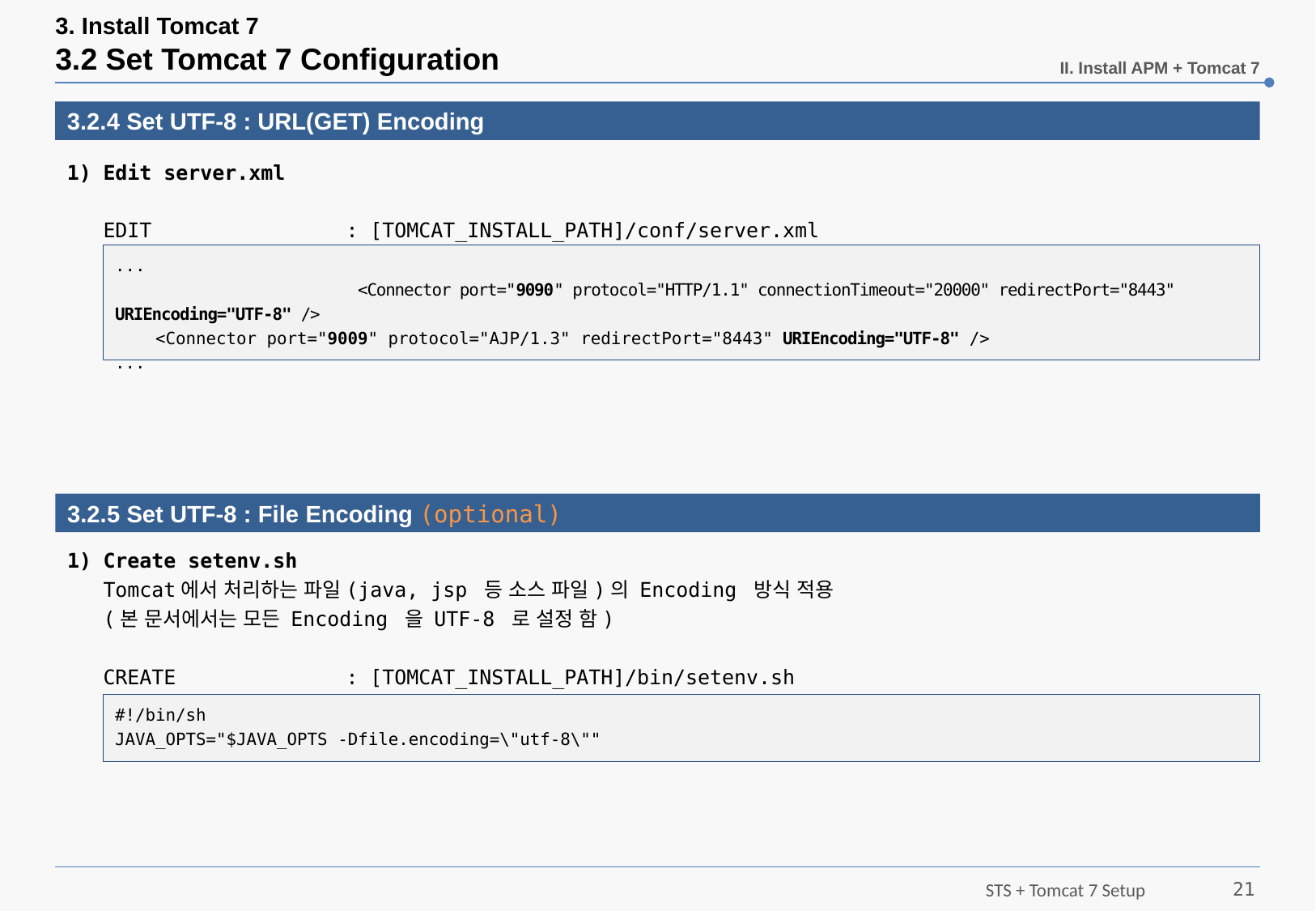

# 3. Install Tomcat 7 3.2 Set Tomcat 7 Configuration
II. Install APM + Tomcat 7
3.2.4 Set UTF-8 : URL(GET) Encoding
Edit server.xml
EDIT		: [TOMCAT_INSTALL_PATH]/conf/server.xml
...
		<Connector port="9090" protocol="HTTP/1.1" connectionTimeout="20000" redirectPort="8443" URIEncoding="UTF-8" />
    <Connector port="9009" protocol="AJP/1.3" redirectPort="8443" URIEncoding="UTF-8" />
...
3.2.5 Set UTF-8 : File Encoding (optional)
Create setenv.sh
Tomcat에서 처리하는 파일(java, jsp 등 소스 파일)의 Encoding 방식 적용
(본 문서에서는 모든 Encoding 을 UTF-8 로 설정 함)
CREATE		: [TOMCAT_INSTALL_PATH]/bin/setenv.sh
#!/bin/sh
JAVA_OPTS="$JAVA_OPTS -Dfile.encoding=\"utf-8\""
21